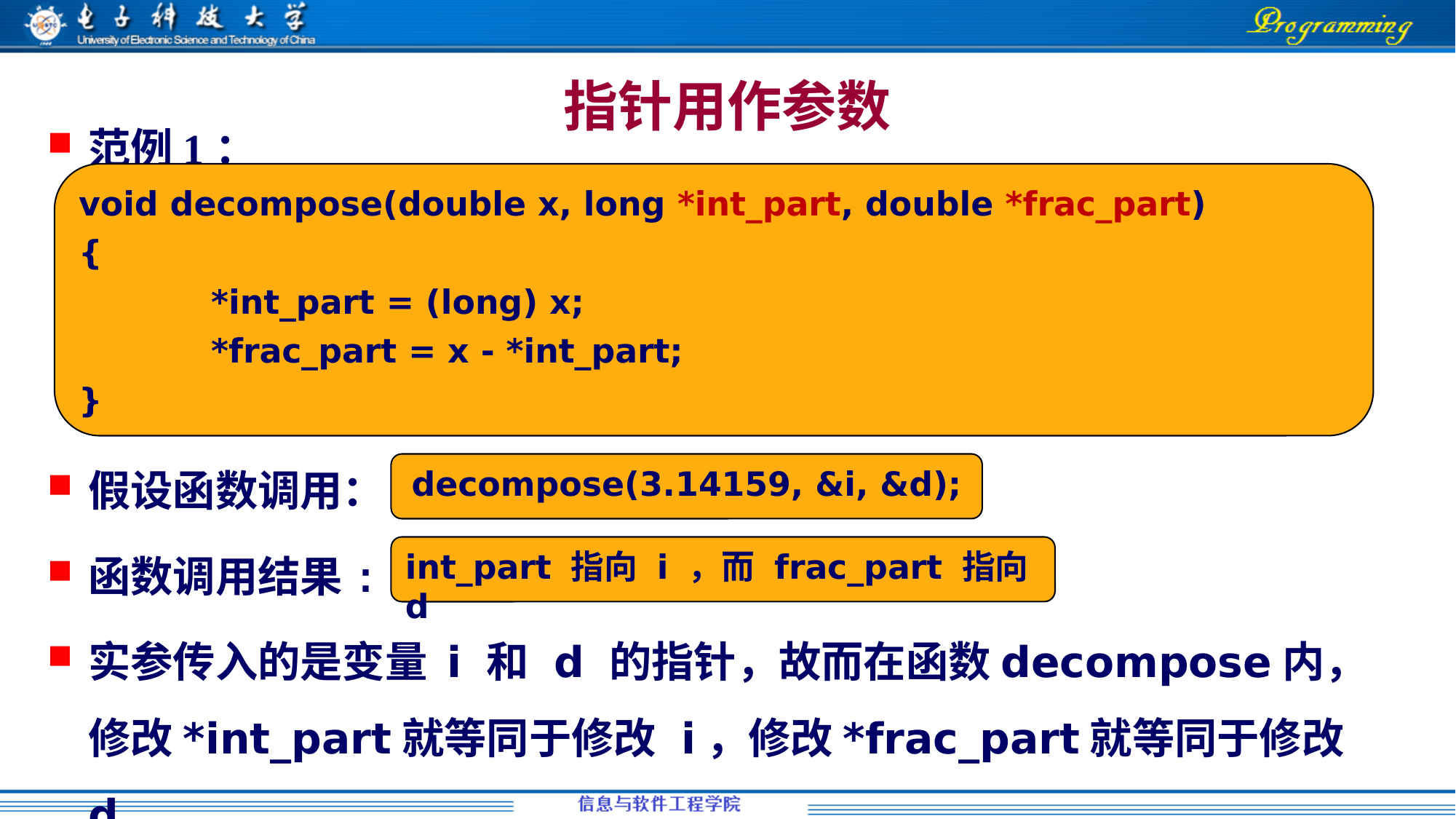

# 指针用作参数
范例1：

假设函数调用：
函数调用结果:
实参传入的是变量 i 和 d 的指针，故而在函数decompose内，修改*int_part就等同于修改 i，修改*frac_part就等同于修改 d。
void decompose(double x, long *int_part, double *frac_part)
{
	  *int_part = (long) x;
	  *frac_part = x - *int_part;
}
decompose(3.14159, &i, &d);
int_part 指向 i ，而 frac_part 指向 d